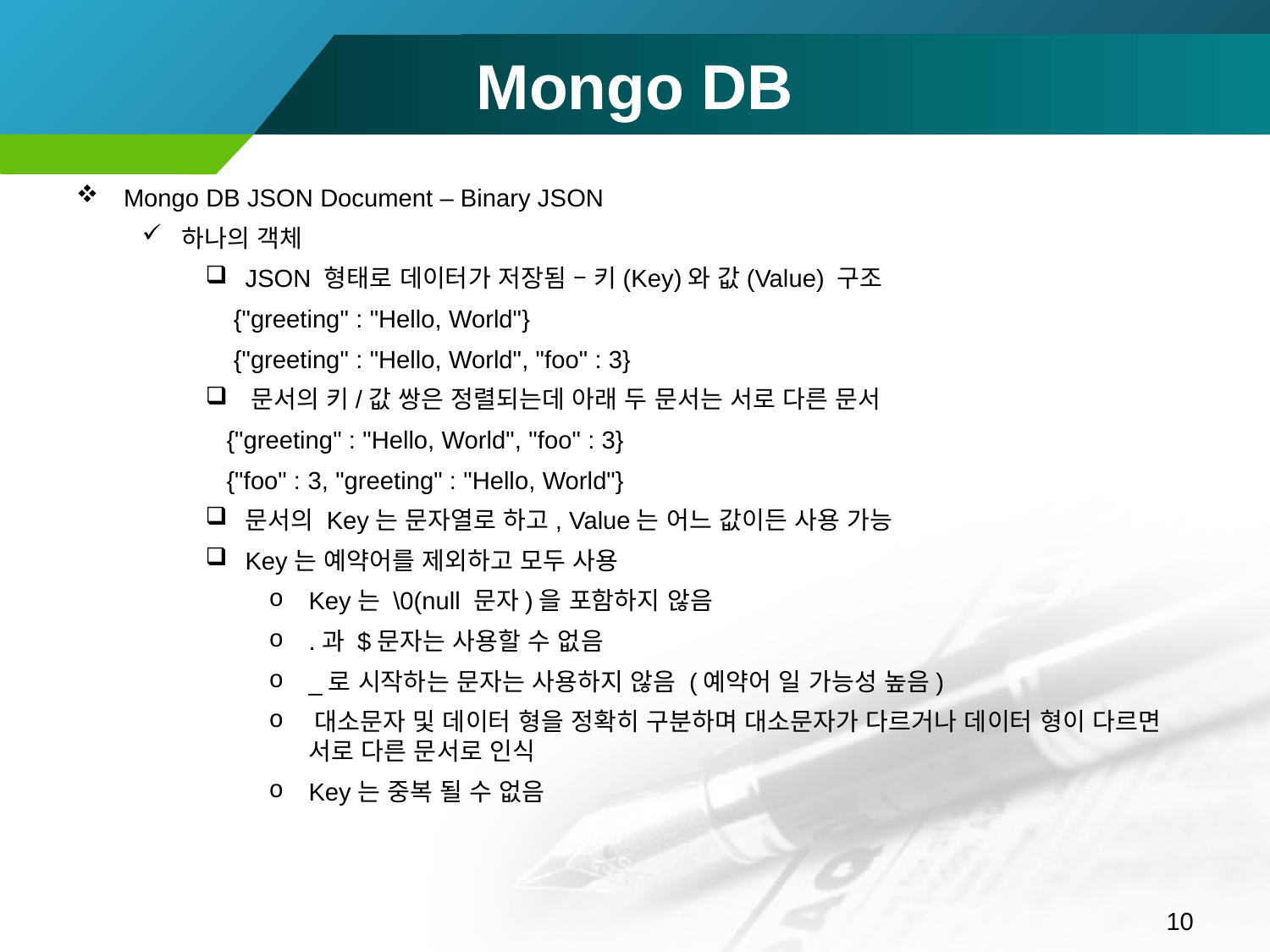

# Mongo DB
Mongo DB JSON Document – Binary JSON
하나의 객체
JSON 형태로 데이터가 저장됨 – 키(Key)와 값(Value) 구조
    {"greeting" : "Hello, World"}
    {"greeting" : "Hello, World", "foo" : 3}
﻿문서의 키/값 쌍은 정렬되는데 아래 두 문서는 서로 다른 문서
​   {"greeting" : "Hello, World", "foo" : 3}
   {"foo" : 3, "greeting" : "Hello, World"}
문서의 Key는 문자열로 하고, Value는 어느 값이든 사용 가능
Key는 예약어를 제외하고 모두 사용
Key는 \0(null 문자)을 포함하지 않음
.과 $문자는 사용할 수 없음
_로 시작하는 문자는 사용하지 않음 (예약어 일 가능성 높음)
​대소문자 및 데이터 형을 정확히 구분하며 대소문자가 다르거나 데이터 형이 다르면 서로 다른 문서로 인식
Key는 중복 될 수 없음
10